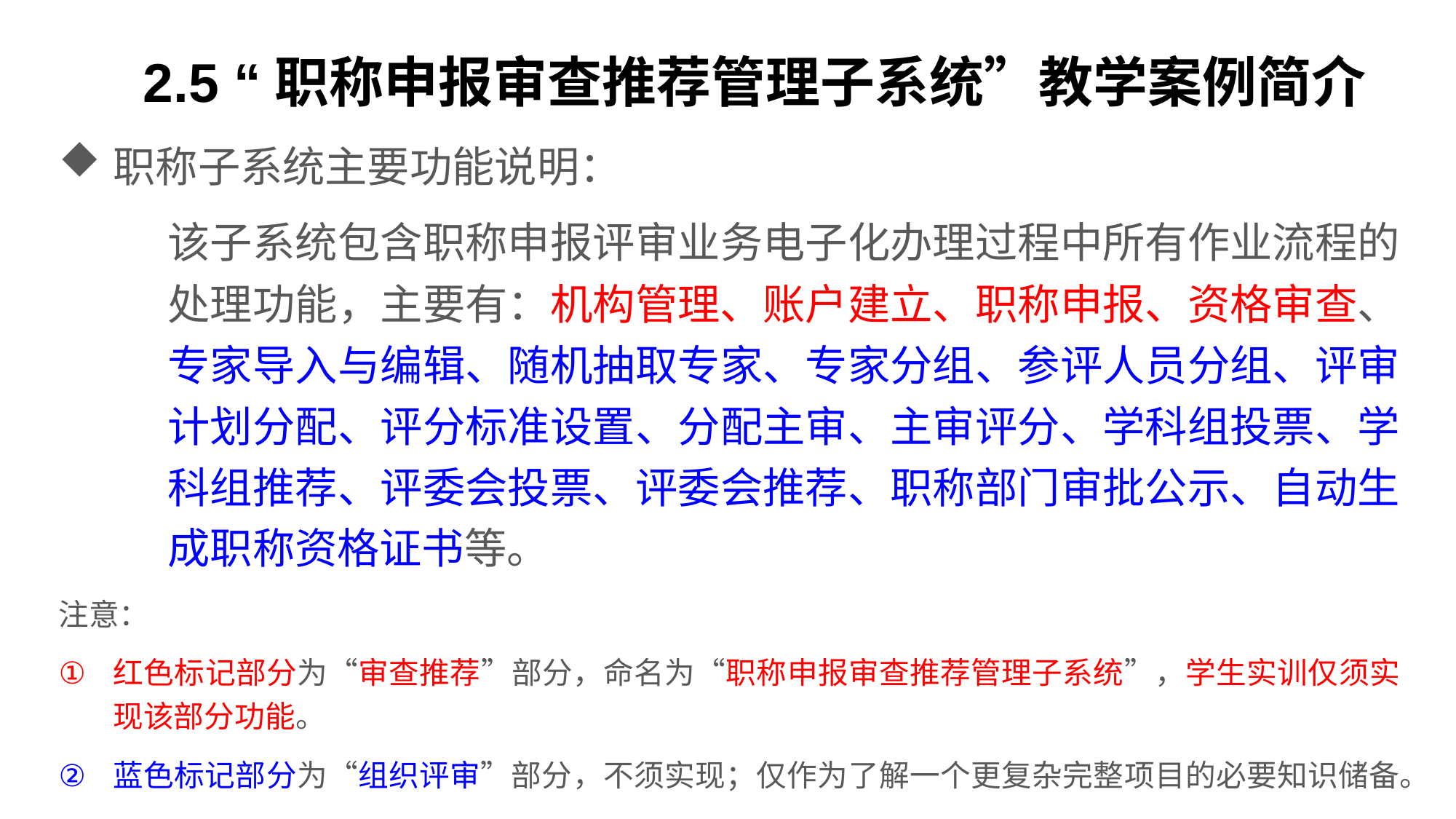

2.5 “职称申报审查推荐管理子系统”教学案例简介
职称子系统主要功能说明：
该子系统包含职称申报评审业务电子化办理过程中所有作业流程的处理功能，主要有：机构管理、账户建立、职称申报、资格审查、专家导入与编辑、随机抽取专家、专家分组、参评人员分组、评审计划分配、评分标准设置、分配主审、主审评分、学科组投票、学科组推荐、评委会投票、评委会推荐、职称部门审批公示、自动生成职称资格证书等。
注意：
红色标记部分为“审查推荐”部分，命名为“职称申报审查推荐管理子系统”，学生实训仅须实现该部分功能。
蓝色标记部分为“组织评审”部分，不须实现；仅作为了解一个更复杂完整项目的必要知识储备。